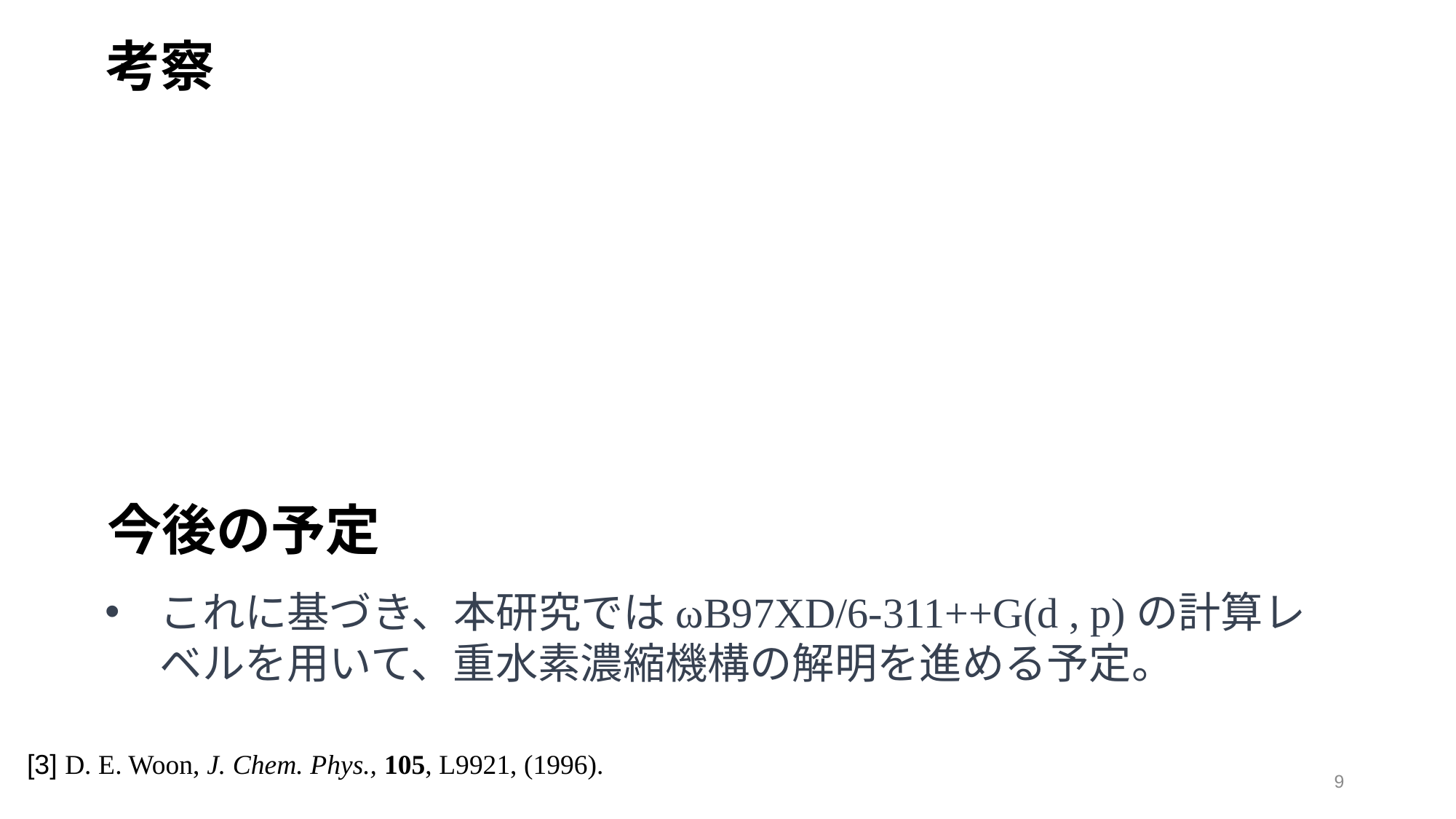

考察
今後の予定
これに基づき、本研究ではωB97XD/6-311++G(d , p)の計算レベルを用いて、重水素濃縮機構の解明を進める予定。

[3] D. E. Woon, J. Chem. Phys., 105, L9921, (1996).
9